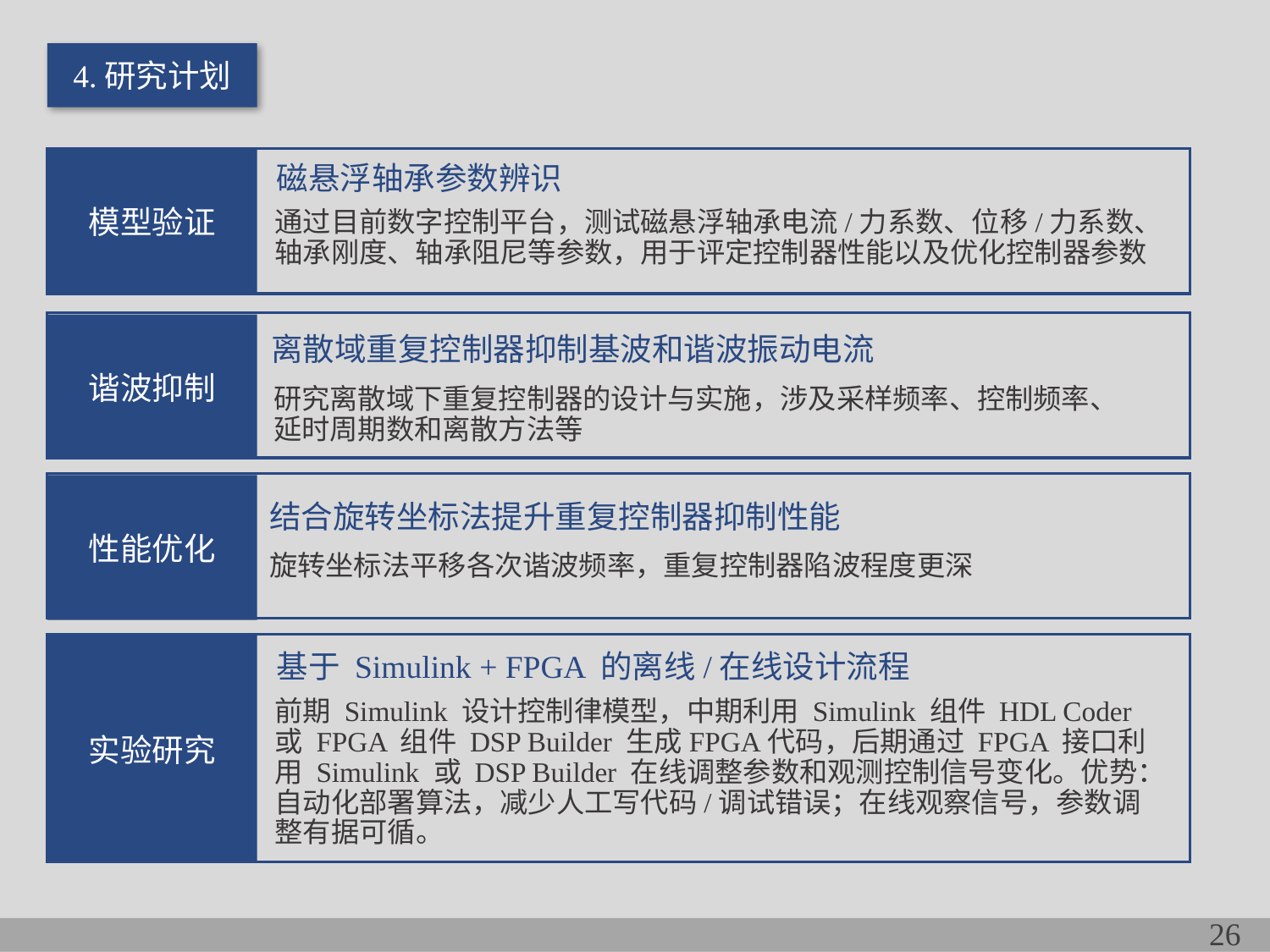

4.研究计划

模型验证
磁悬浮轴承参数辨识
通过目前数字控制平台，测试磁悬浮轴承电流/力系数、位移/力系数、轴承刚度、轴承阻尼等参数，用于评定控制器性能以及优化控制器参数

谐波抑制
离散域重复控制器抑制基波和谐波振动电流
研究离散域下重复控制器的设计与实施，涉及采样频率、控制频率、延时周期数和离散方法等

性能优化
结合旋转坐标法提升重复控制器抑制性能
旋转坐标法平移各次谐波频率，重复控制器陷波程度更深

实验研究
基于 Simulink + FPGA 的离线/在线设计流程
前期 Simulink 设计控制律模型，中期利用 Simulink 组件 HDL Coder 或 FPGA 组件 DSP Builder 生成FPGA代码，后期通过 FPGA 接口利用 Simulink 或 DSP Builder 在线调整参数和观测控制信号变化。优势：自动化部署算法，减少人工写代码/调试错误；在线观察信号，参数调整有据可循。
26